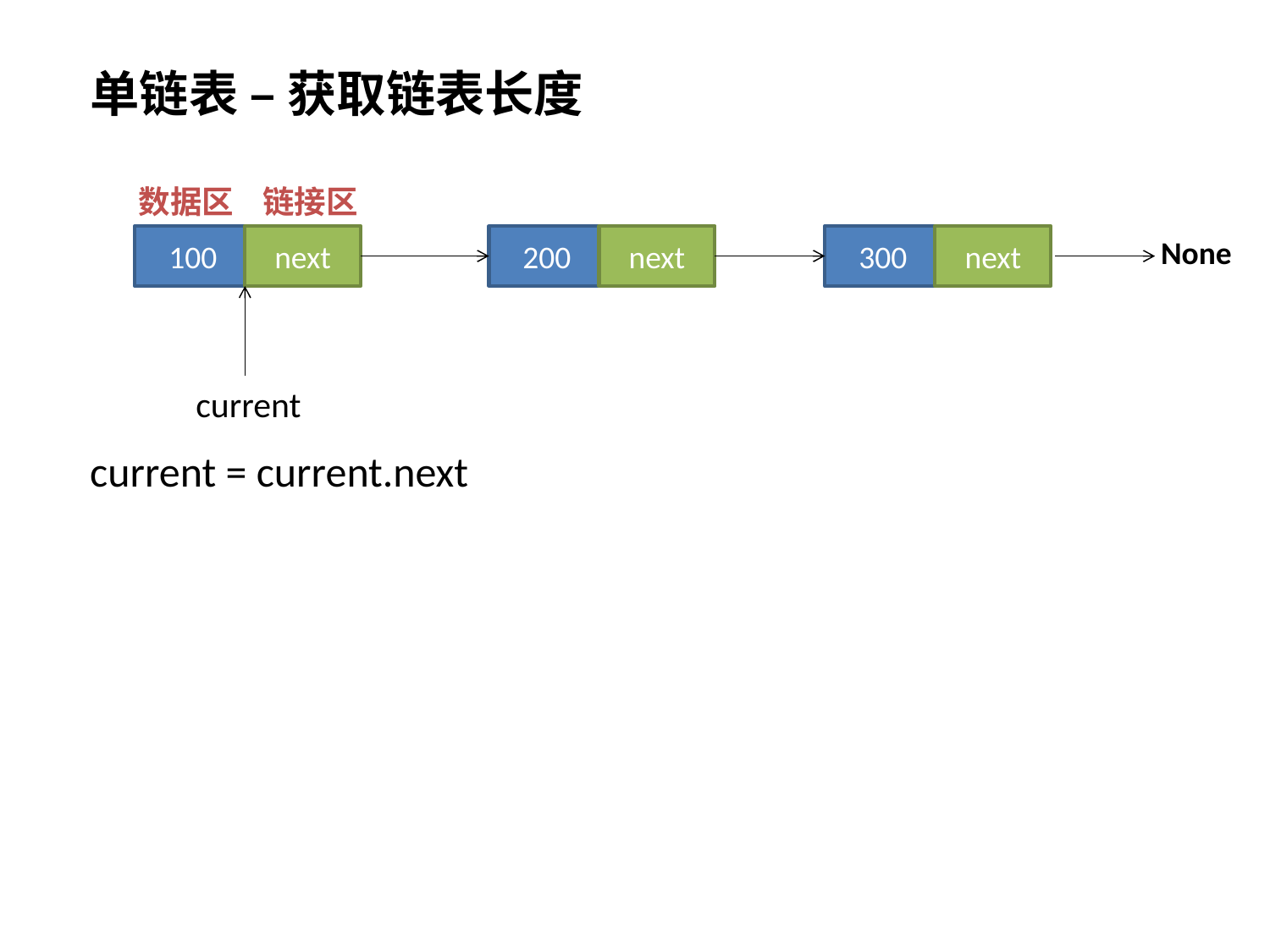

单链表 – 获取链表长度
数据区    链接区
100
next
200
next
300
next
None
current
current = current.next